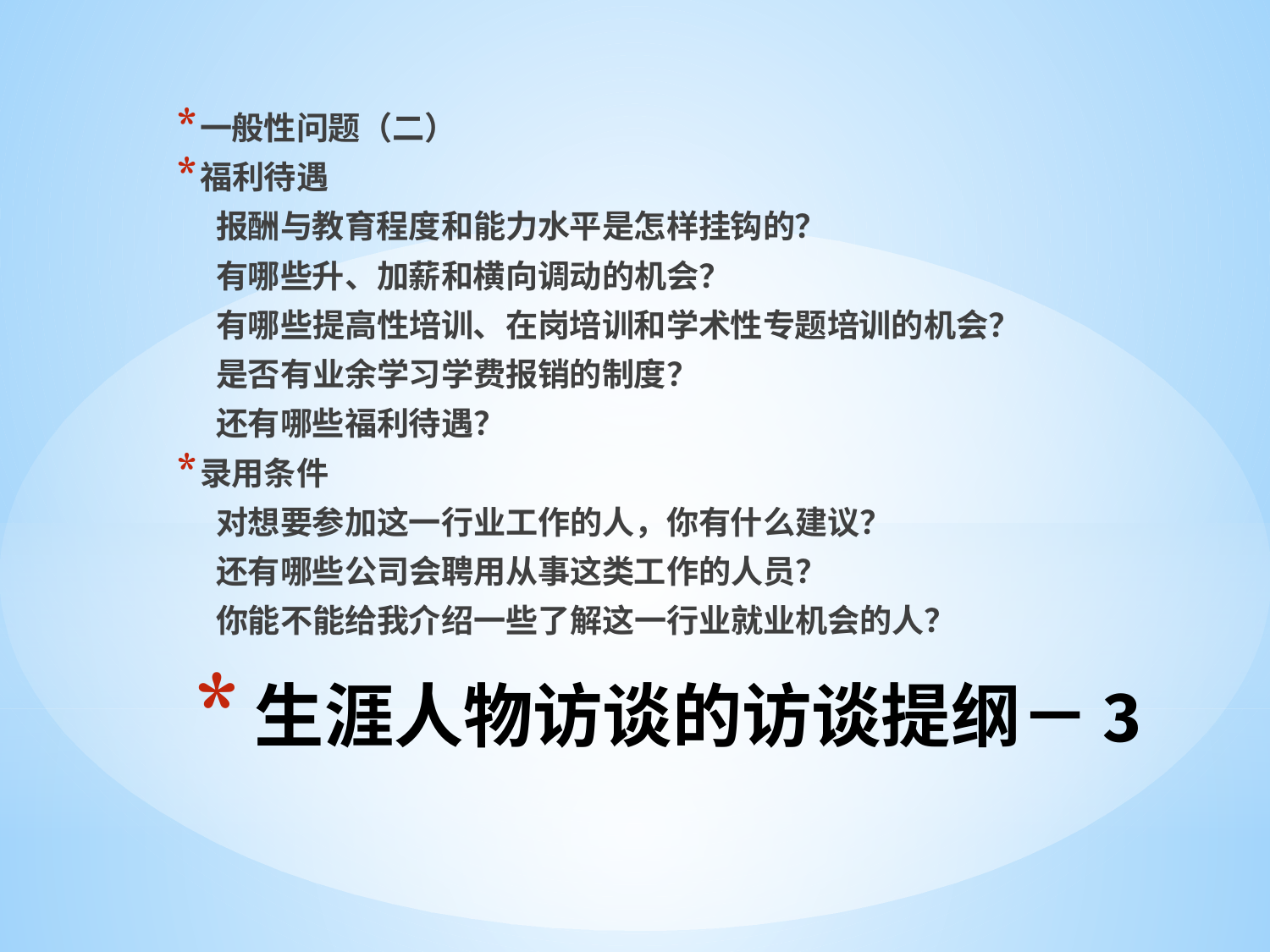

一般性问题（二）
福利待遇
报酬与教育程度和能力水平是怎样挂钩的？
有哪些升、加薪和横向调动的机会？
有哪些提高性培训、在岗培训和学术性专题培训的机会？
是否有业余学习学费报销的制度？
还有哪些福利待遇？
录用条件
对想要参加这一行业工作的人，你有什么建议？
还有哪些公司会聘用从事这类工作的人员？
你能不能给我介绍一些了解这一行业就业机会的人？
# 生涯人物访谈的访谈提纲－3